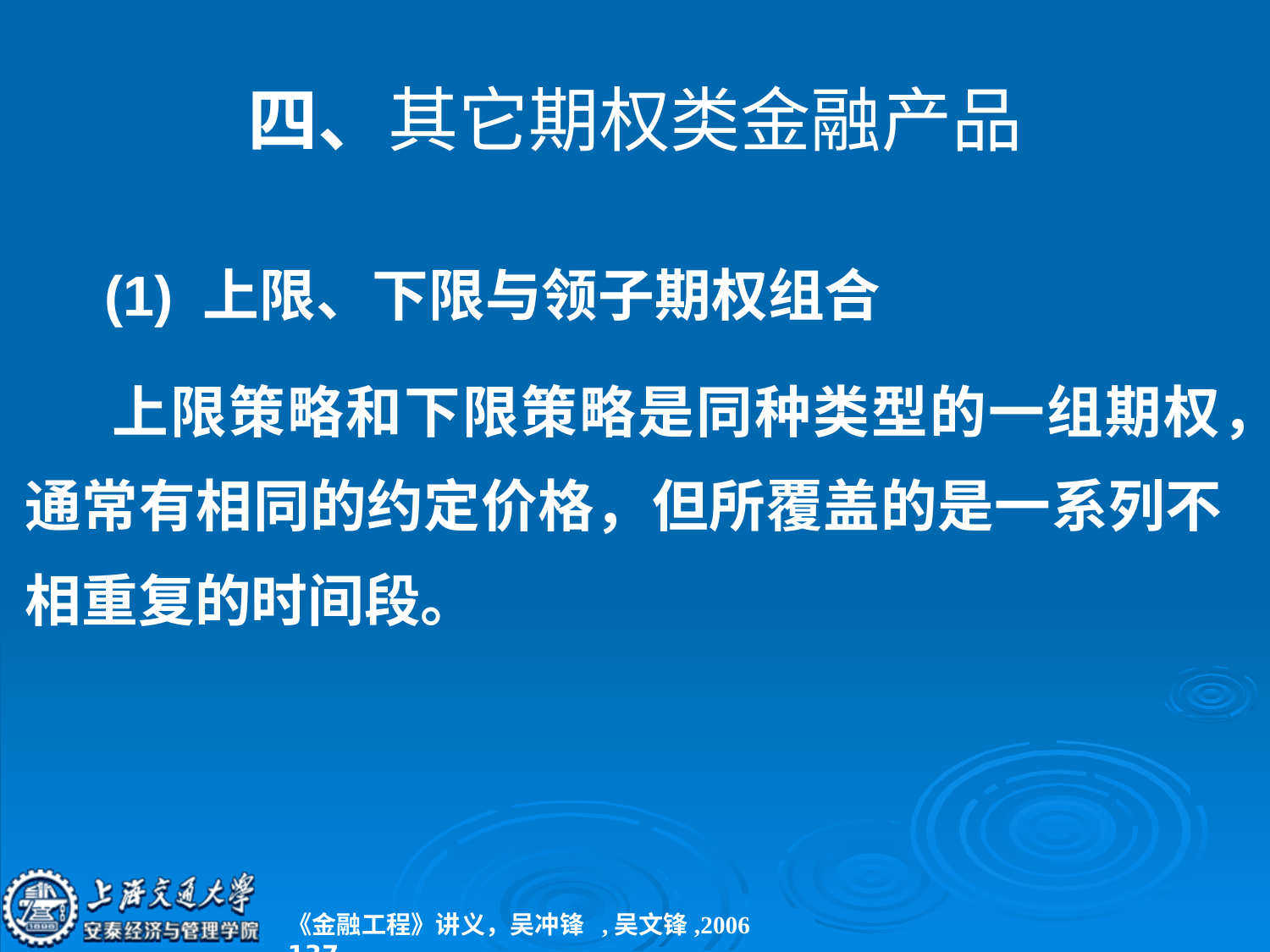

# 四、其它期权类金融产品
(1) 上限、下限与领子期权组合
        上限策略和下限策略是同种类型的一组期权，通常有相同的约定价格，但所覆盖的是一系列不相重复的时间段。